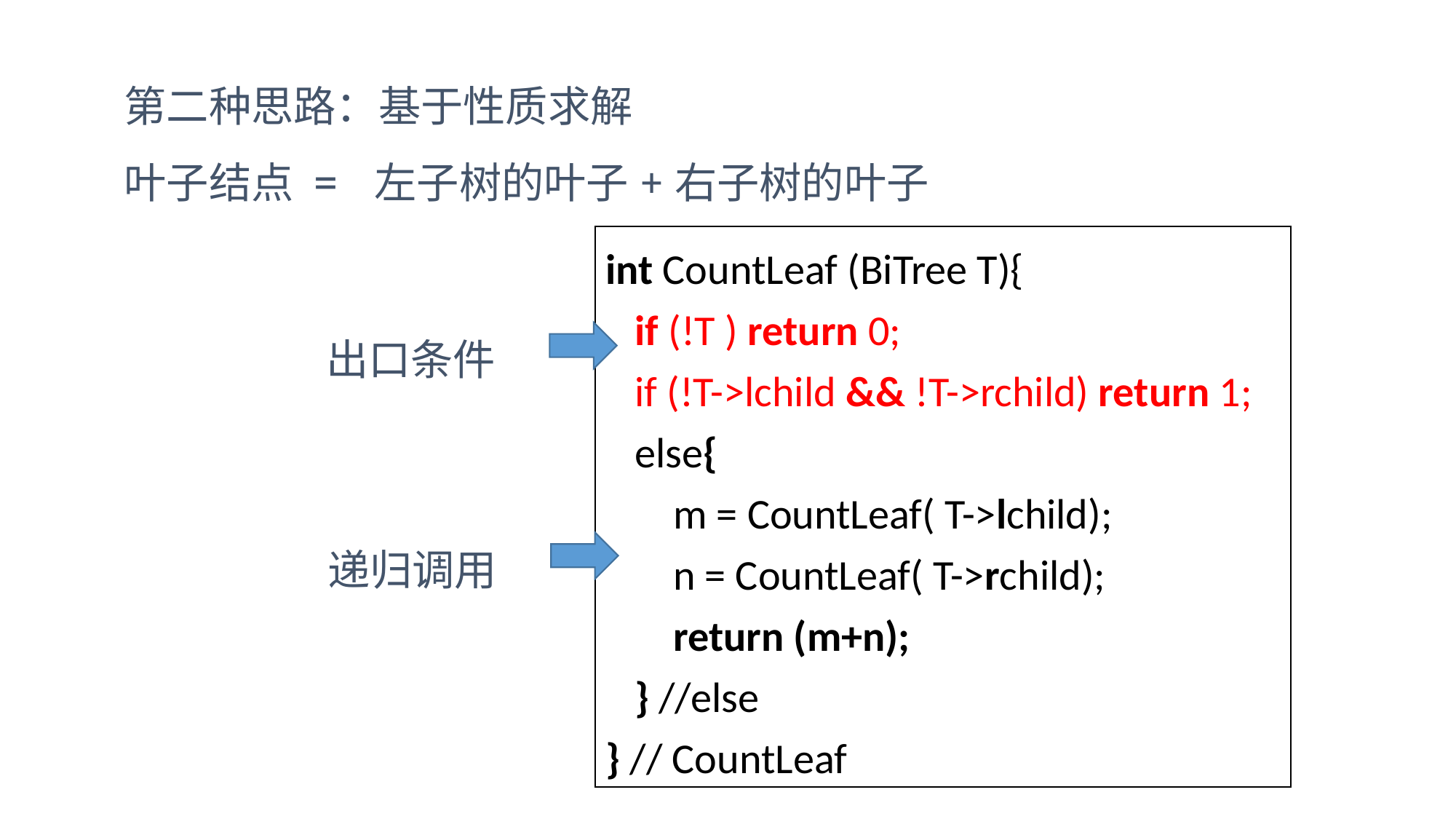

第二种思路：基于性质求解
叶子结点 = 左子树的叶子+右子树的叶子

int CountLeaf (BiTree T){
   if (!T ) return 0;
   if (!T->lchild && !T->rchild) return 1;
   else{
       m = CountLeaf( T->lchild);
       n = CountLeaf( T->rchild);
       return (m+n);
   } //else
} // CountLeaf
出口条件

递归调用